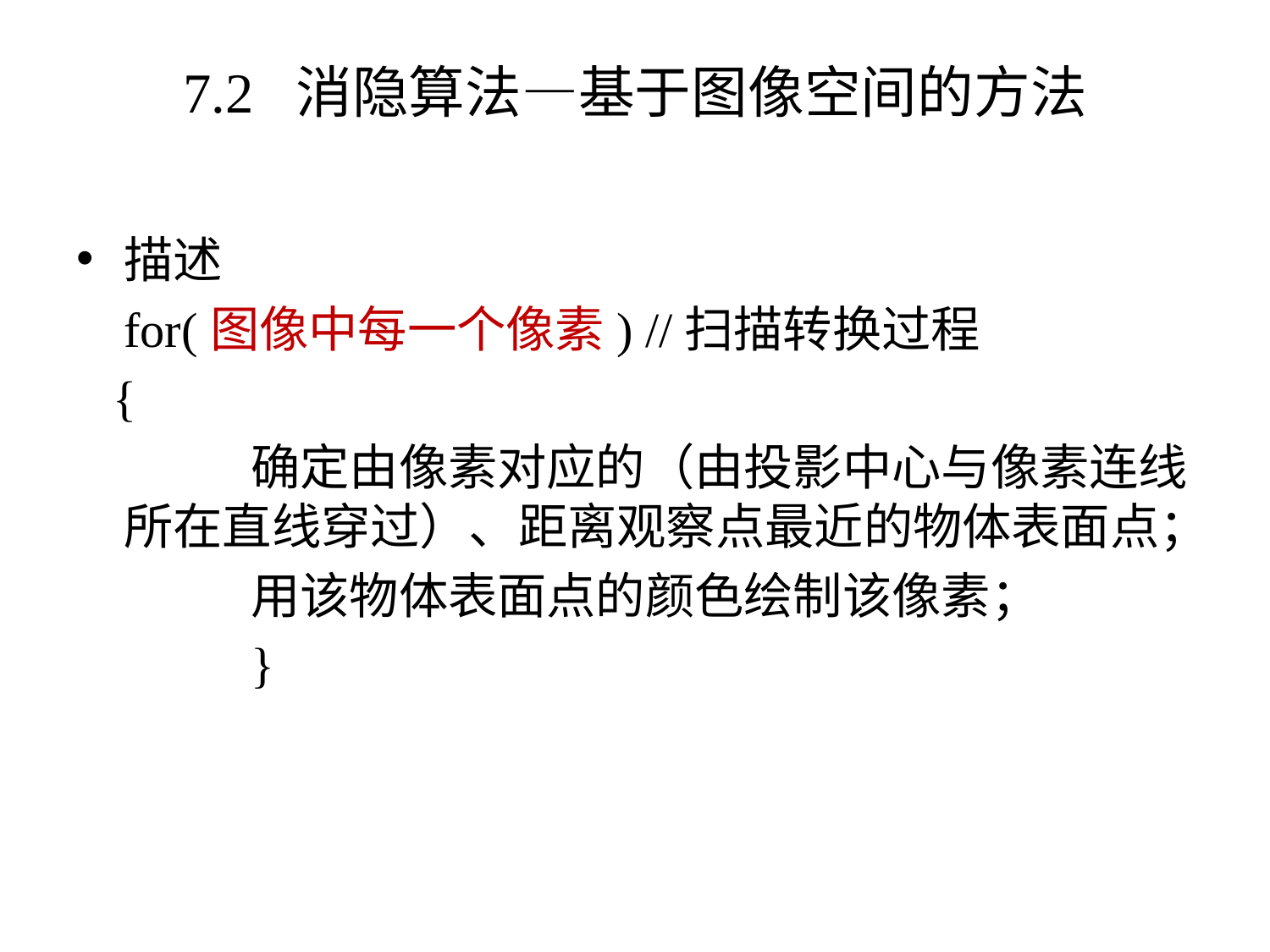

7.2  消隐算法—基于图像空间的方法
描述
	for(图像中每一个像素) //扫描转换过程
   {
		确定由像素对应的（由投影中心与像素连线所在直线穿过）、距离观察点最近的物体表面点；
		用该物体表面点的颜色绘制该像素；
		}